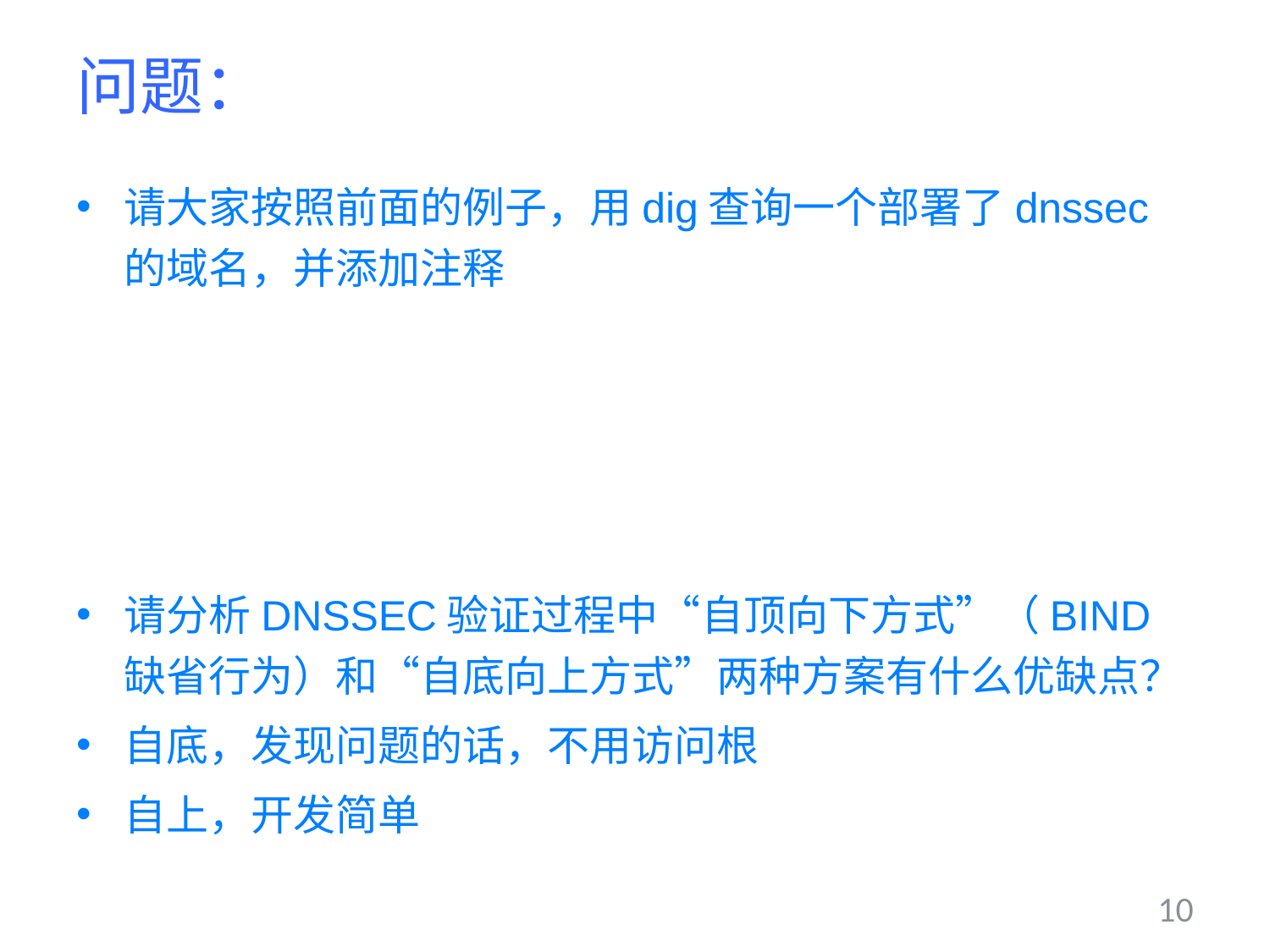

# 问题：
请大家按照前面的例子，用dig查询一个部署了dnssec的域名，并添加注释

请分析DNSSEC验证过程中“自顶向下方式”（BIND缺省行为）和“自底向上方式”两种方案有什么优缺点？
自底，发现问题的话，不用访问根
自上，开发简单

10